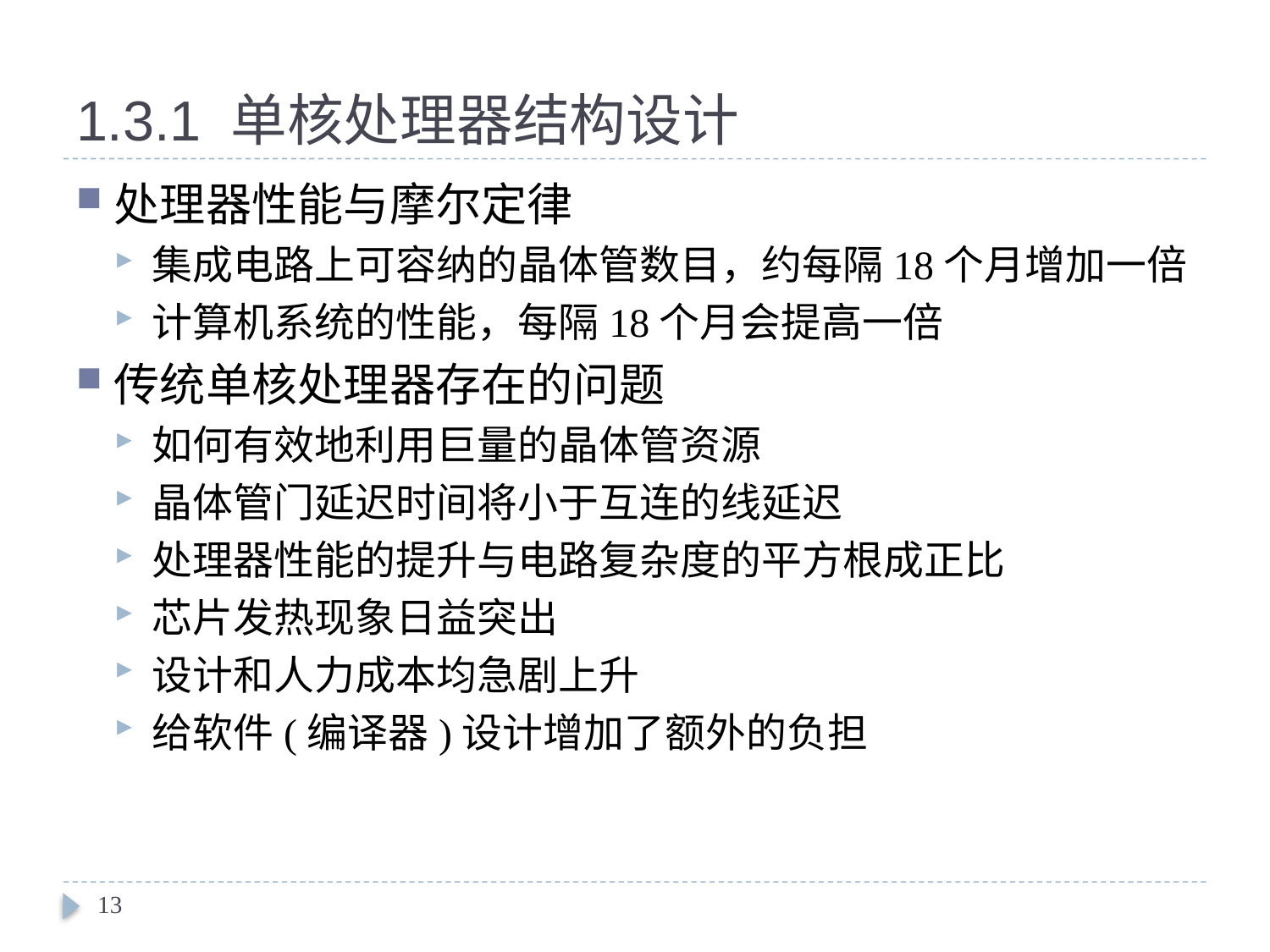

# 1.3.1 单核处理器结构设计
处理器性能与摩尔定律
集成电路上可容纳的晶体管数目，约每隔18个月增加一倍
计算机系统的性能，每隔18个月会提高一倍
传统单核处理器存在的问题
如何有效地利用巨量的晶体管资源
晶体管门延迟时间将小于互连的线延迟
处理器性能的提升与电路复杂度的平方根成正比
芯片发热现象日益突出
设计和人力成本均急剧上升
给软件(编译器)设计增加了额外的负担
13